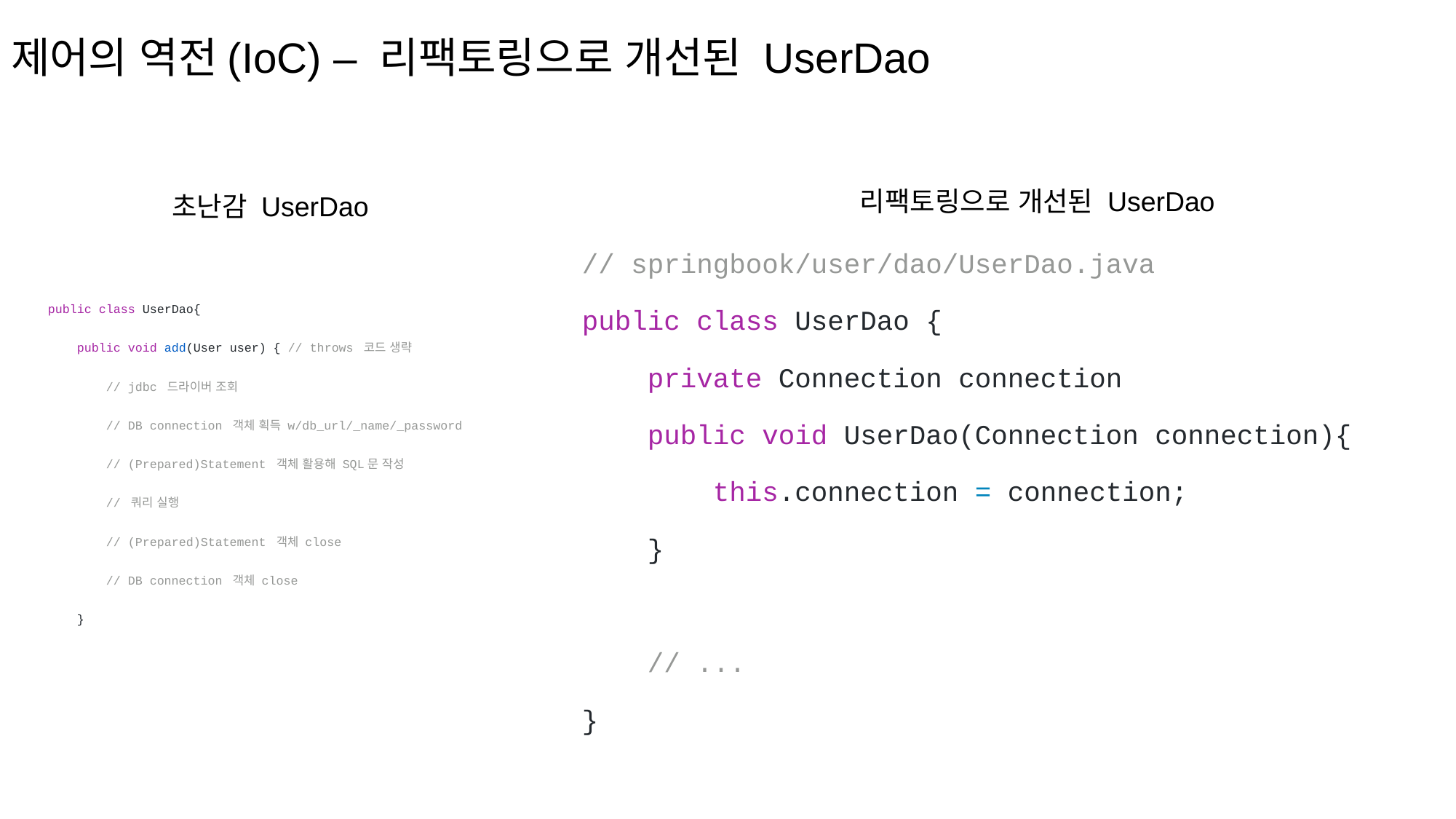

# 제어의 역전(IoC) – 리팩토링으로 개선된 UserDao
리팩토링으로 개선된 UserDao
초난감 UserDao
// springbook/user/dao/UserDao.java
public class UserDao {
    private Connection connection
    public void UserDao(Connection connection){
        this.connection = connection;
    }

    // ...
}

public class UserDao{
    public void add(User user) { // throws 코드 생략
        // jdbc 드라이버 조회
        // DB connection 객체 획득 w/db_url/_name/_password
        // (Prepared)Statement 객체 활용해 SQL문 작성
        // 쿼리 실행
        // (Prepared)Statement 객체 close
        // DB connection 객체 close
    }